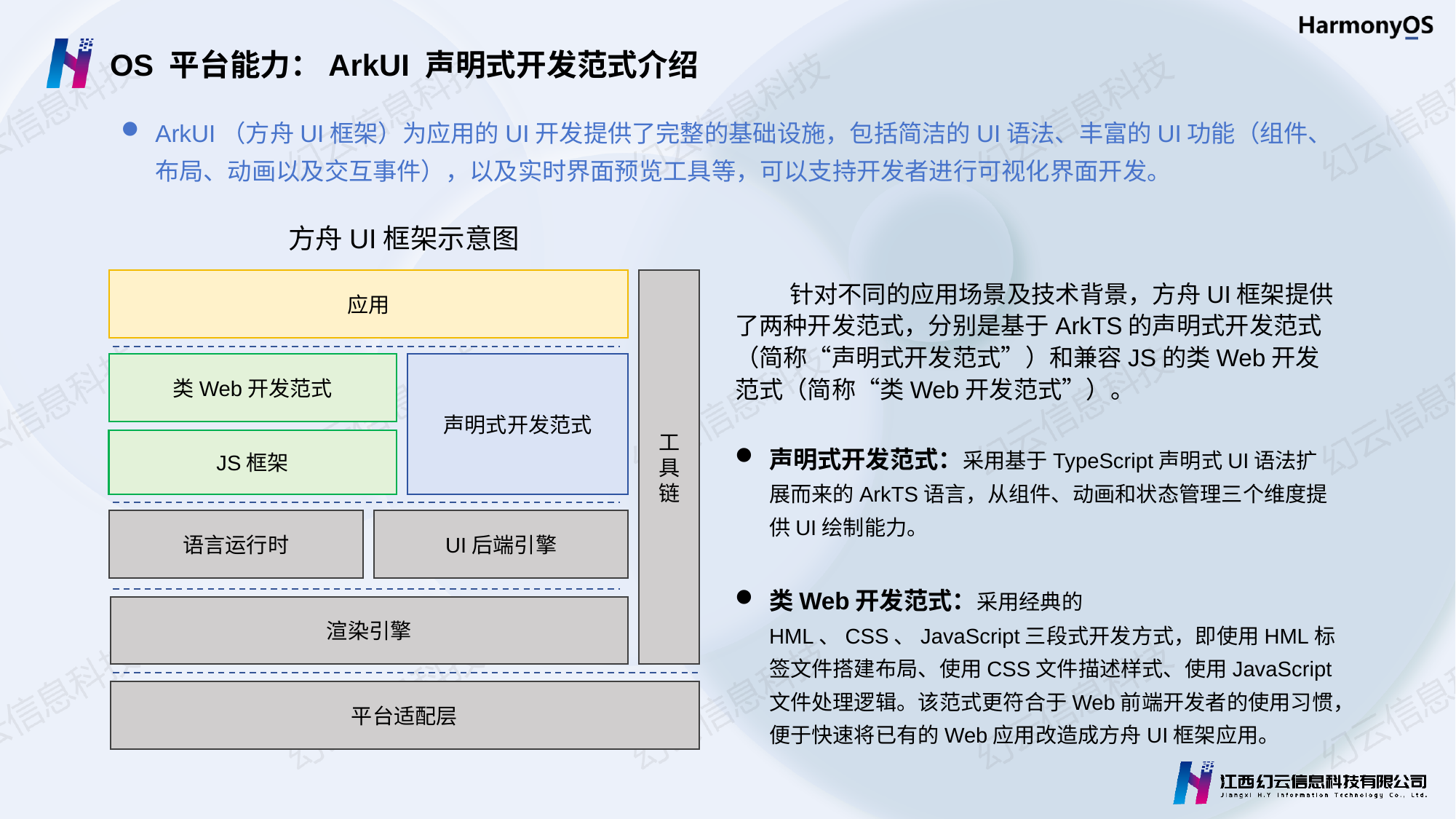

OS 平台能力：ArkUI 声明式开发范式介绍
ArkUI（方舟UI框架）为应用的UI开发提供了完整的基础设施，包括简洁的UI语法、丰富的UI功能（组件、布局、动画以及交互事件），以及实时界面预览工具等，可以支持开发者进行可视化界面开发。
方舟UI框架示意图
应用
工具链
类Web开发范式
声明式开发范式
JS框架
语言运行时
UI后端引擎
渲染引擎
平台适配层
针对不同的应用场景及技术背景，方舟UI框架提供了两种开发范式，分别是基于ArkTS的声明式开发范式（简称“声明式开发范式”）和兼容JS的类Web开发范式（简称“类Web开发范式”）。

声明式开发范式：采用基于TypeScript声明式UI语法扩展而来的ArkTS语言，从组件、动画和状态管理三个维度提供UI绘制能力。

类Web开发范式：采用经典的HML、CSS、JavaScript三段式开发方式，即使用HML标签文件搭建布局、使用CSS文件描述样式、使用JavaScript文件处理逻辑。该范式更符合于Web前端开发者的使用习惯，便于快速将已有的Web应用改造成方舟UI框架应用。